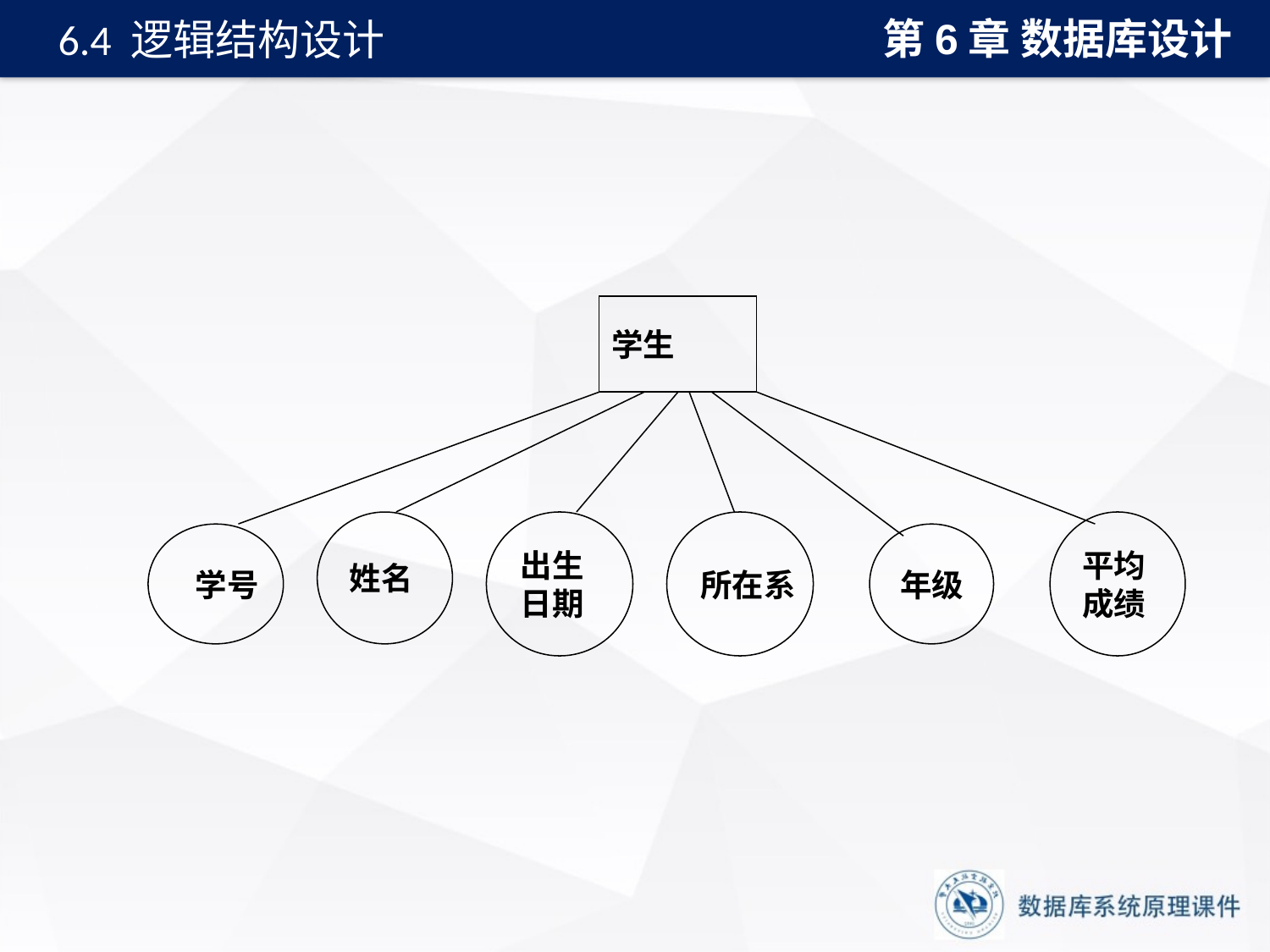

第6章 数据库设计
6.4 逻辑结构设计
#
学生

姓名
出生
日期
所在系
平均
成绩
 学号
年级